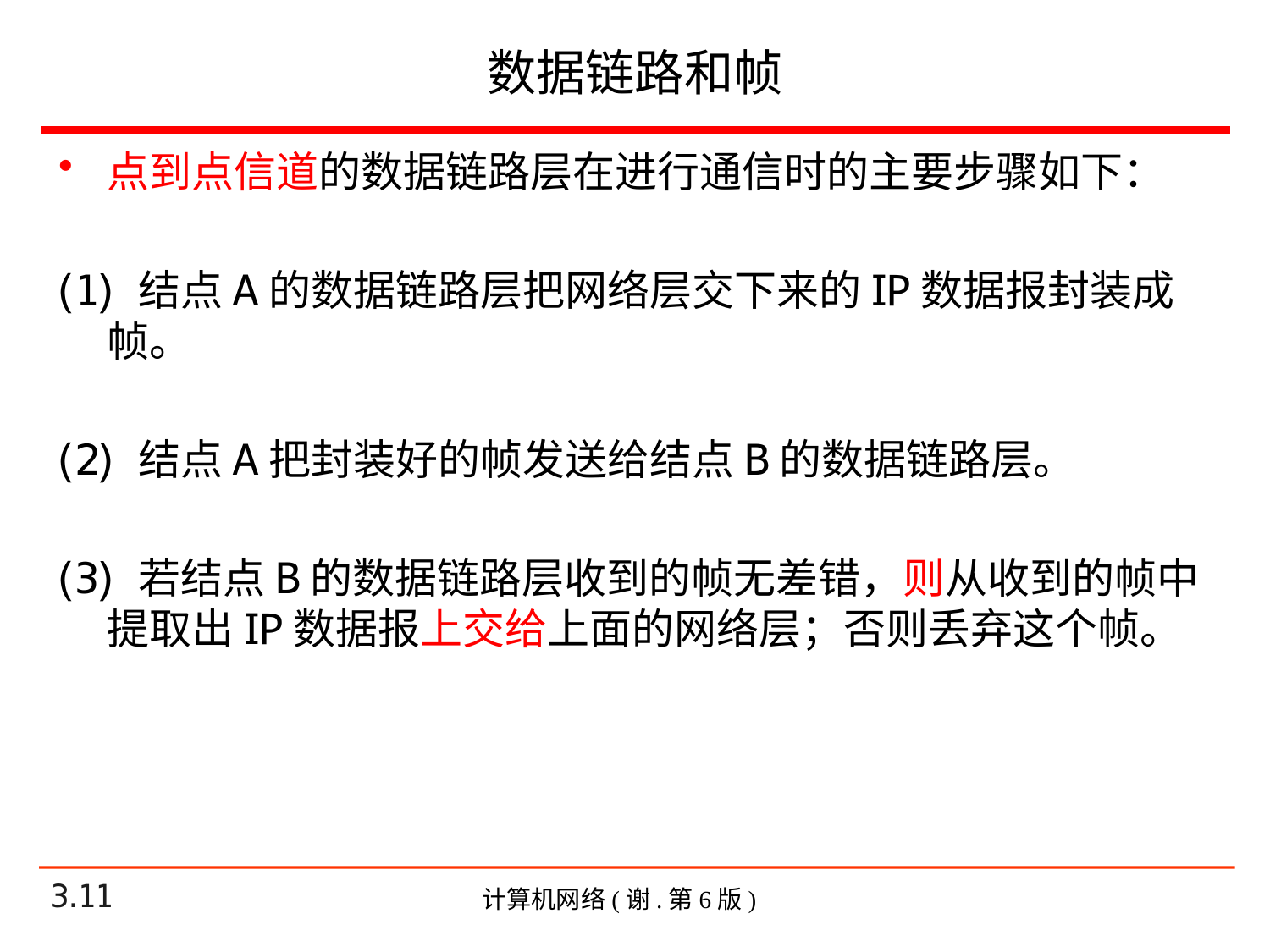

# 数据链路和帧
点到点信道的数据链路层在进行通信时的主要步骤如下：

(1) 结点A的数据链路层把网络层交下来的IP数据报封装成帧。

(2) 结点A把封装好的帧发送给结点B的数据链路层。

(3) 若结点B的数据链路层收到的帧无差错，则从收到的帧中提取出IP数据报上交给上面的网络层；否则丢弃这个帧。